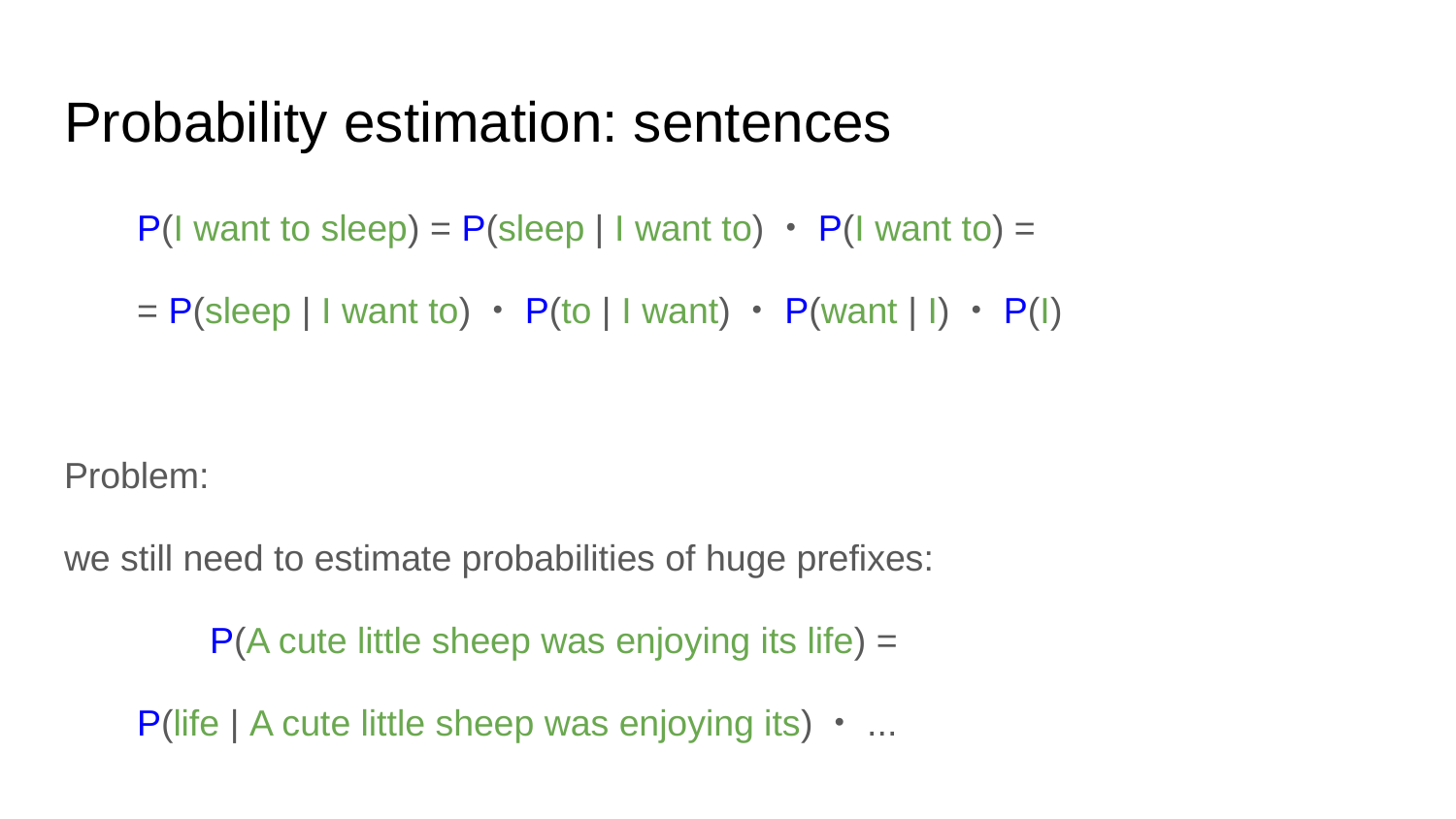

# Probability estimation: sentences

P(I want to sleep) = P(sleep | I want to)・P(I want to) =
= P(sleep | I want to)・P(to | I want)・P(want | I)・P(I)

Problem:
we still need to estimate probabilities of huge prefixes:
	P(A cute little sheep was enjoying its life) =
P(life | A cute little sheep was enjoying its)・...